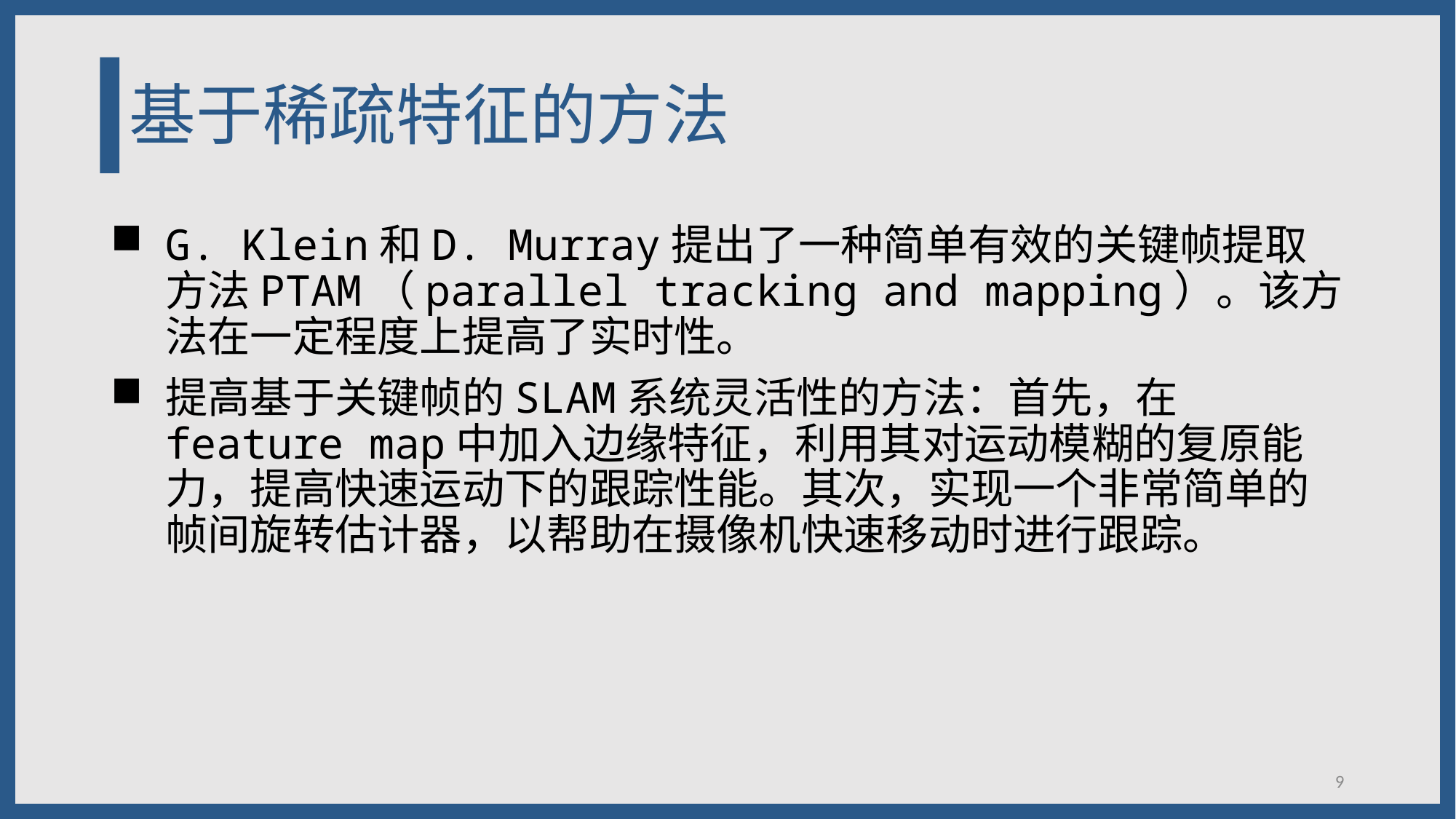

# 基于稀疏特征的方法
G. Klein和D. Murray提出了一种简单有效的关键帧提取方法PTAM（parallel tracking and mapping）。该方法在一定程度上提高了实时性。
提高基于关键帧的SLAM系统灵活性的方法：首先，在feature map中加入边缘特征，利用其对运动模糊的复原能力，提高快速运动下的跟踪性能。其次，实现一个非常简单的帧间旋转估计器，以帮助在摄像机快速移动时进行跟踪。
9